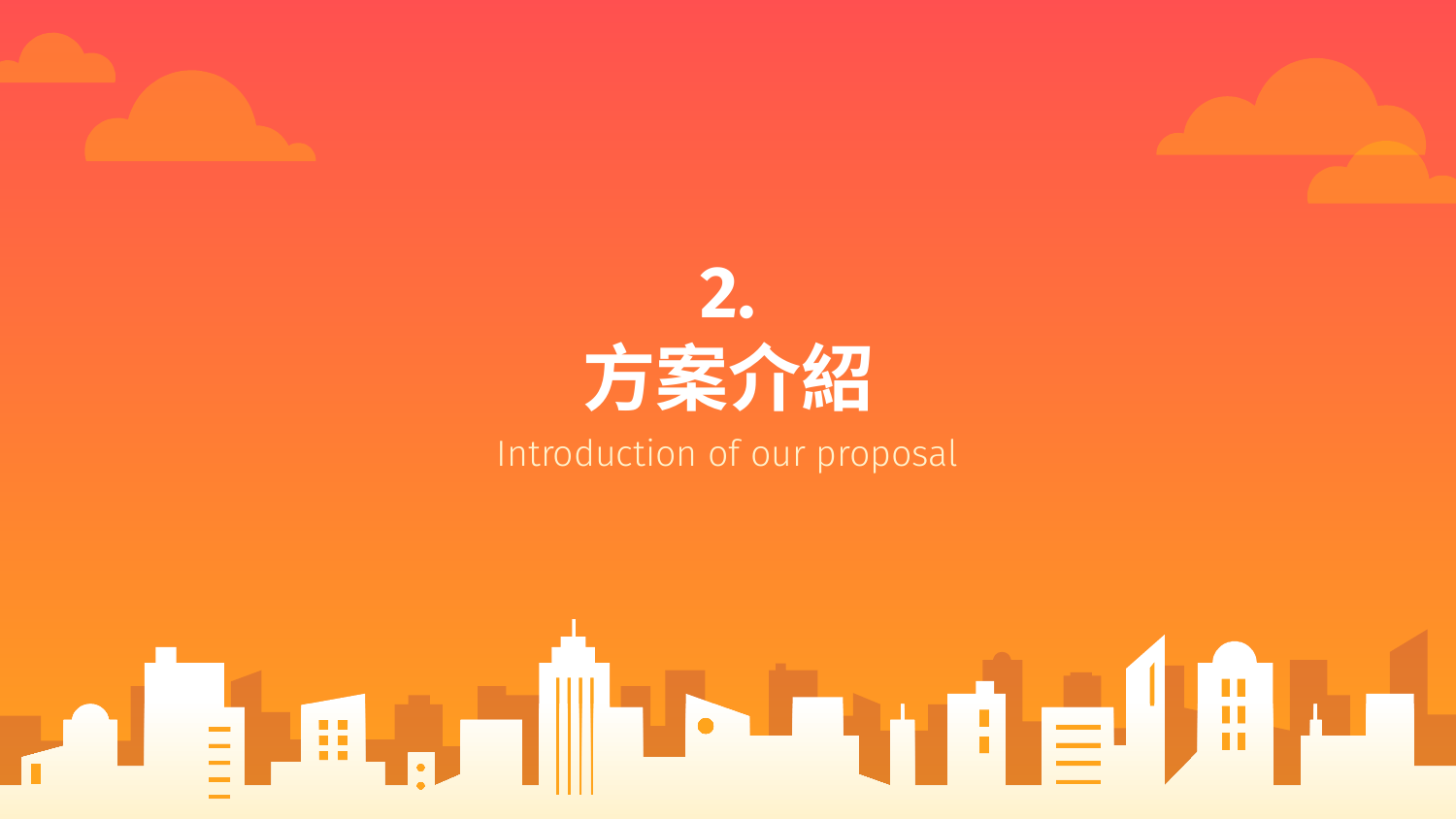

# 2.
方案介紹
Introduction of our proposal